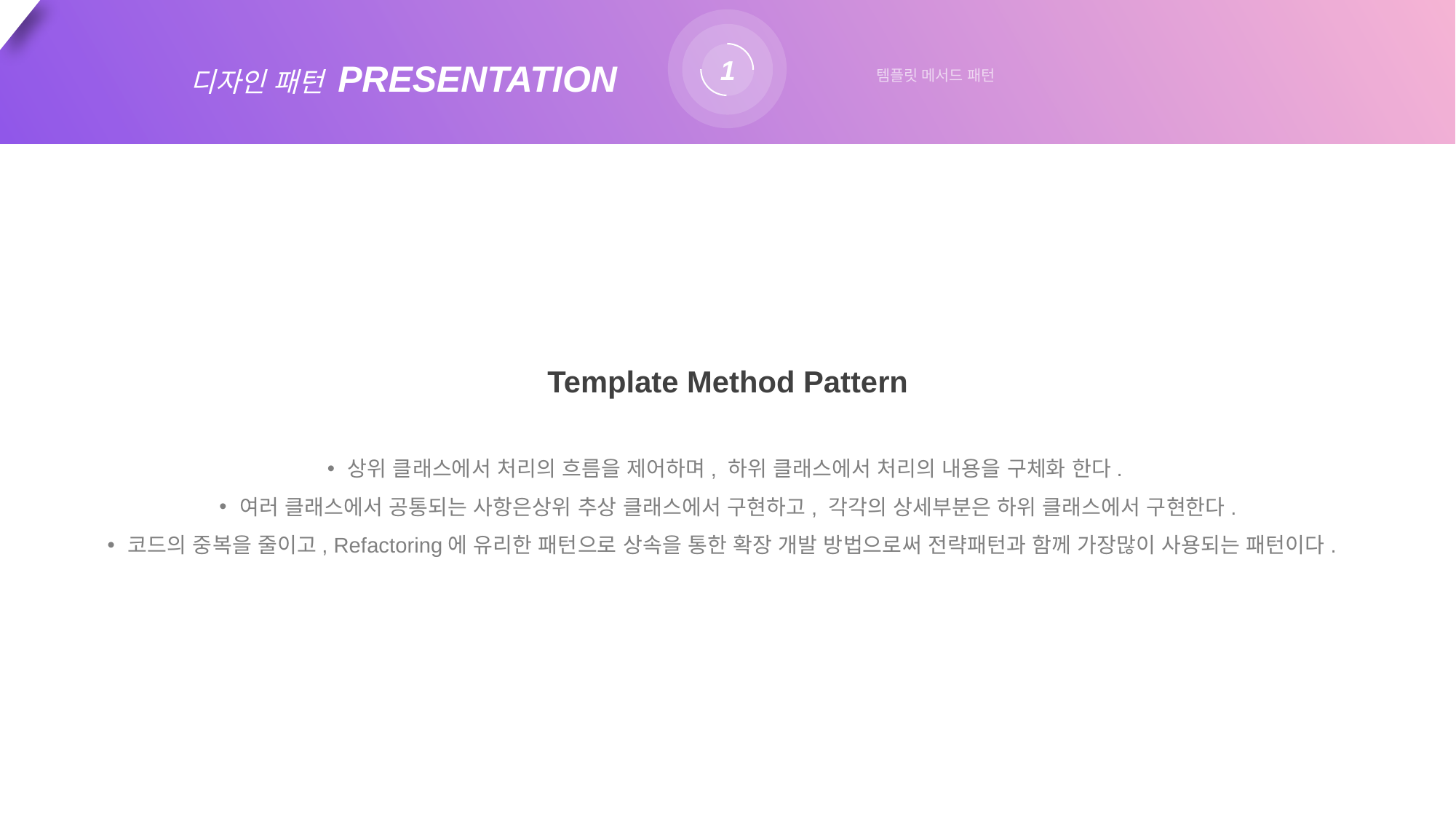

1
디자인 패턴 PRESENTATION
템플릿 메서드 패턴
Template Method Pattern

상위 클래스에서 처리의 흐름을 제어하며, 하위 클래스에서 처리의 내용을 구체화 한다.
여러 클래스에서 공통되는 사항은상위 추상 클래스에서 구현하고, 각각의 상세부분은 하위 클래스에서 구현한다.
코드의 중복을 줄이고, Refactoring에 유리한 패턴으로 상속을 통한 확장 개발 방법으로써 전략패턴과 함께 가장많이 사용되는 패턴이다.